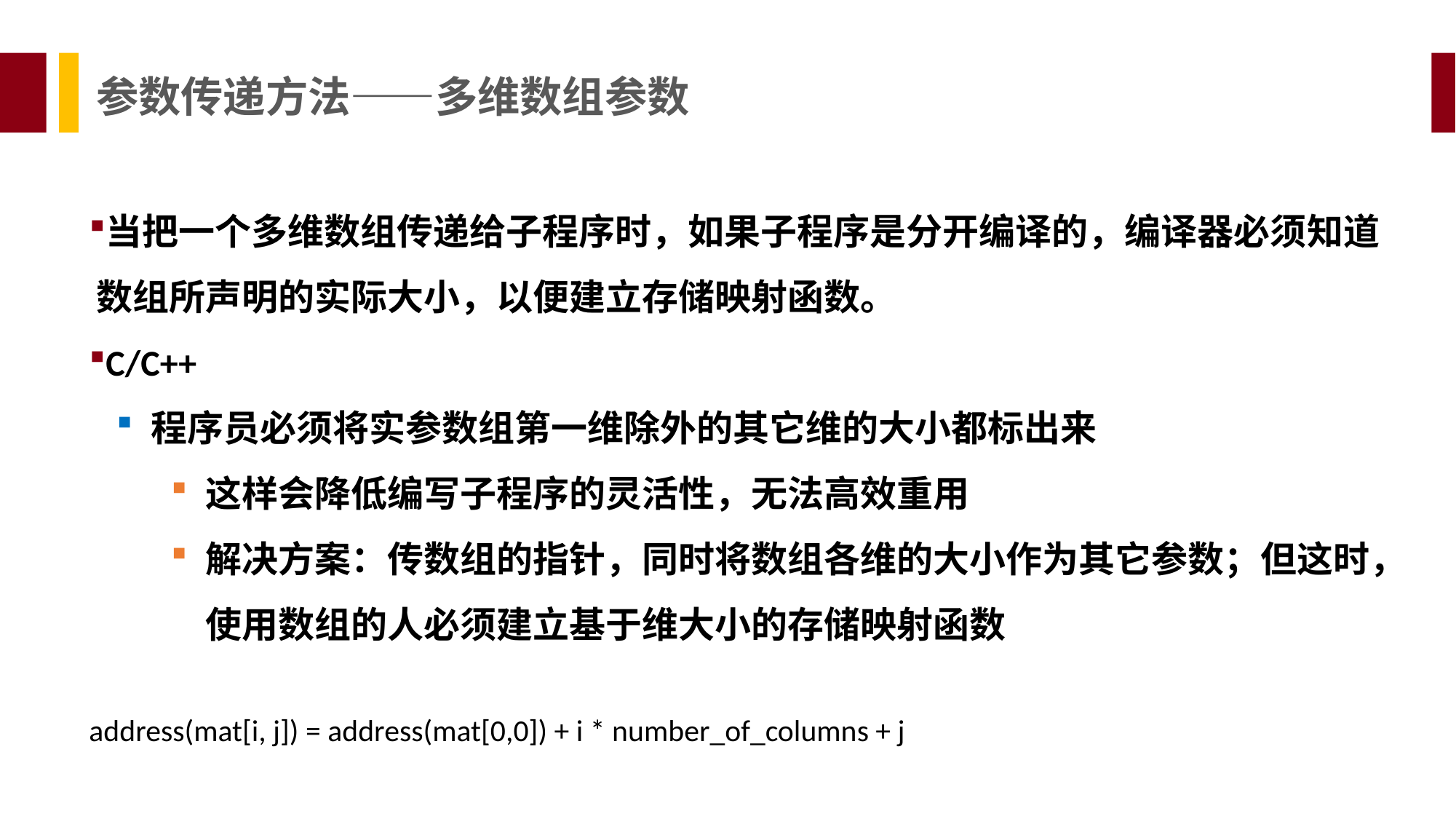

参数传递方法——多维数组参数
当把一个多维数组传递给子程序时，如果子程序是分开编译的，编译器必须知道数组所声明的实际大小，以便建立存储映射函数。
C/C++
程序员必须将实参数组第一维除外的其它维的大小都标出来
这样会降低编写子程序的灵活性，无法高效重用
解决方案：传数组的指针，同时将数组各维的大小作为其它参数；但这时，使用数组的人必须建立基于维大小的存储映射函数

address(mat[i, j]) = address(mat[0,0]) + i * number_of_columns + j